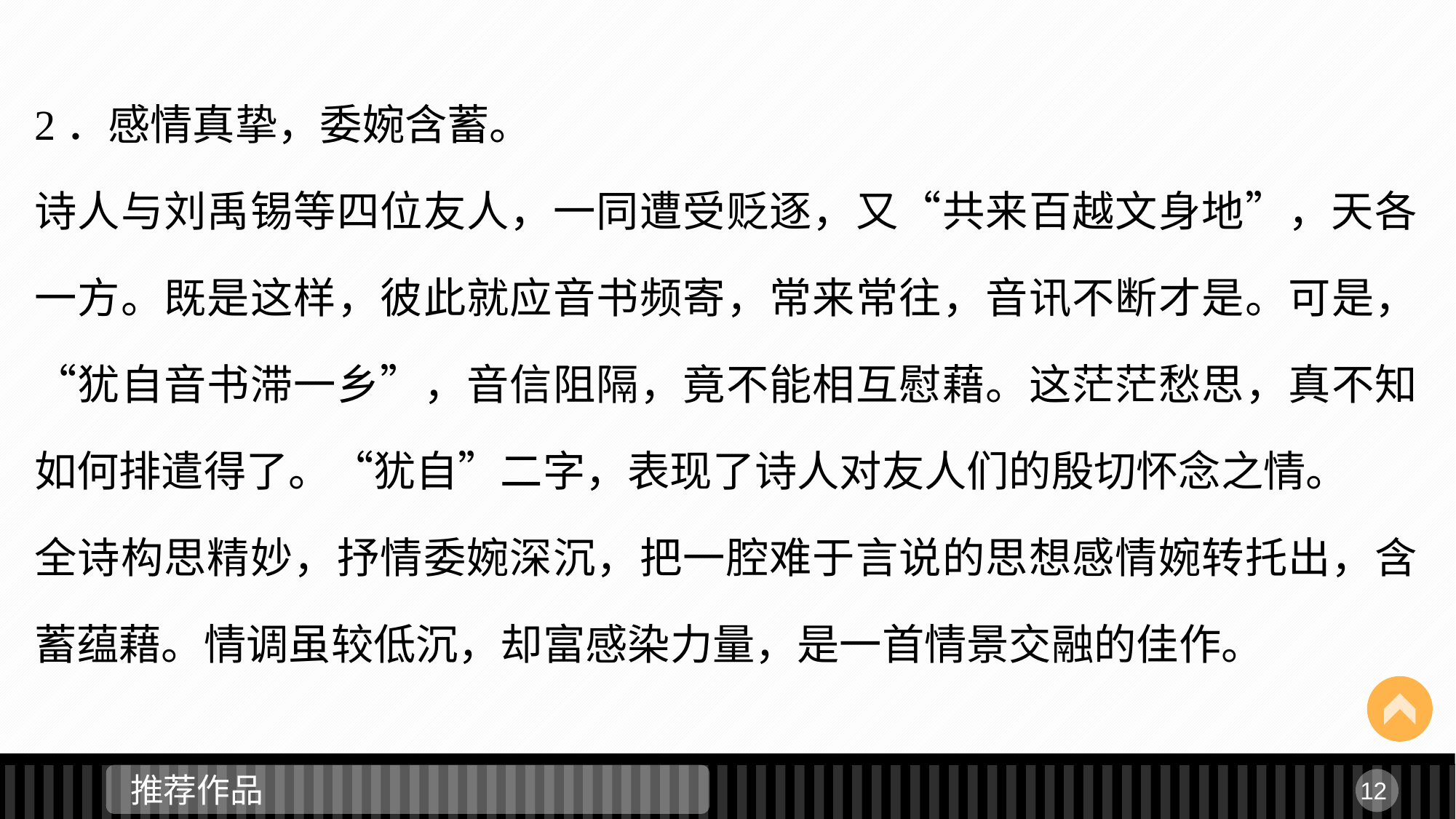

2．感情真挚，委婉含蓄。
诗人与刘禹锡等四位友人，一同遭受贬逐，又“共来百越文身地”，天各一方。既是这样，彼此就应音书频寄，常来常往，音讯不断才是。可是，“犹自音书滞一乡”，音信阻隔，竟不能相互慰藉。这茫茫愁思，真不知如何排遣得了。“犹自”二字，表现了诗人对友人们的殷切怀念之情。
全诗构思精妙，抒情委婉深沉，把一腔难于言说的思想感情婉转托出，含蓄蕴藉。情调虽较低沉，却富感染力量，是一首情景交融的佳作。